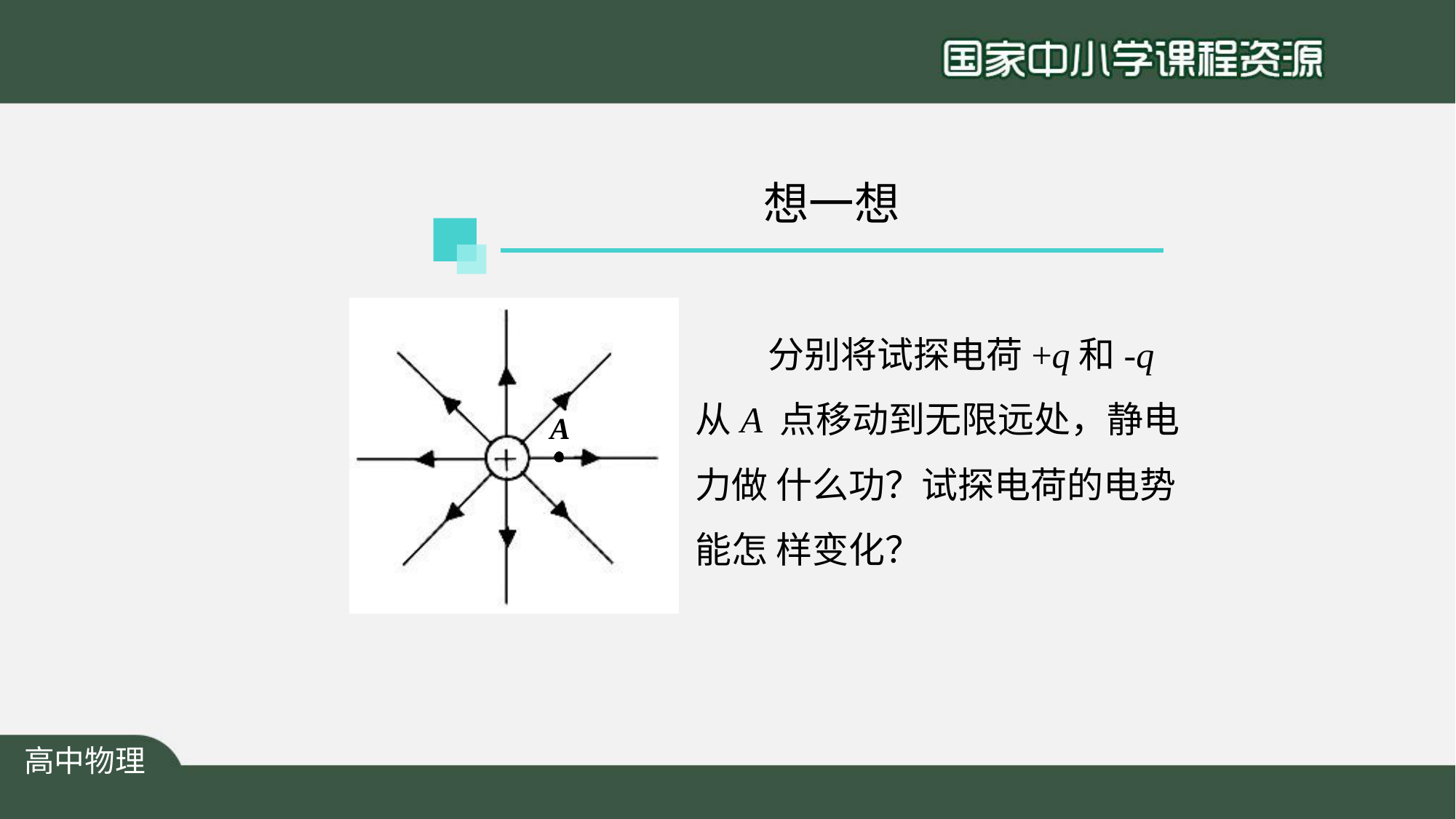

# 想一想

分别将试探电荷+q和-q从A 点移动到无限远处，静电力做 什么功？试探电荷的电势能怎 样变化？
A

高中物理